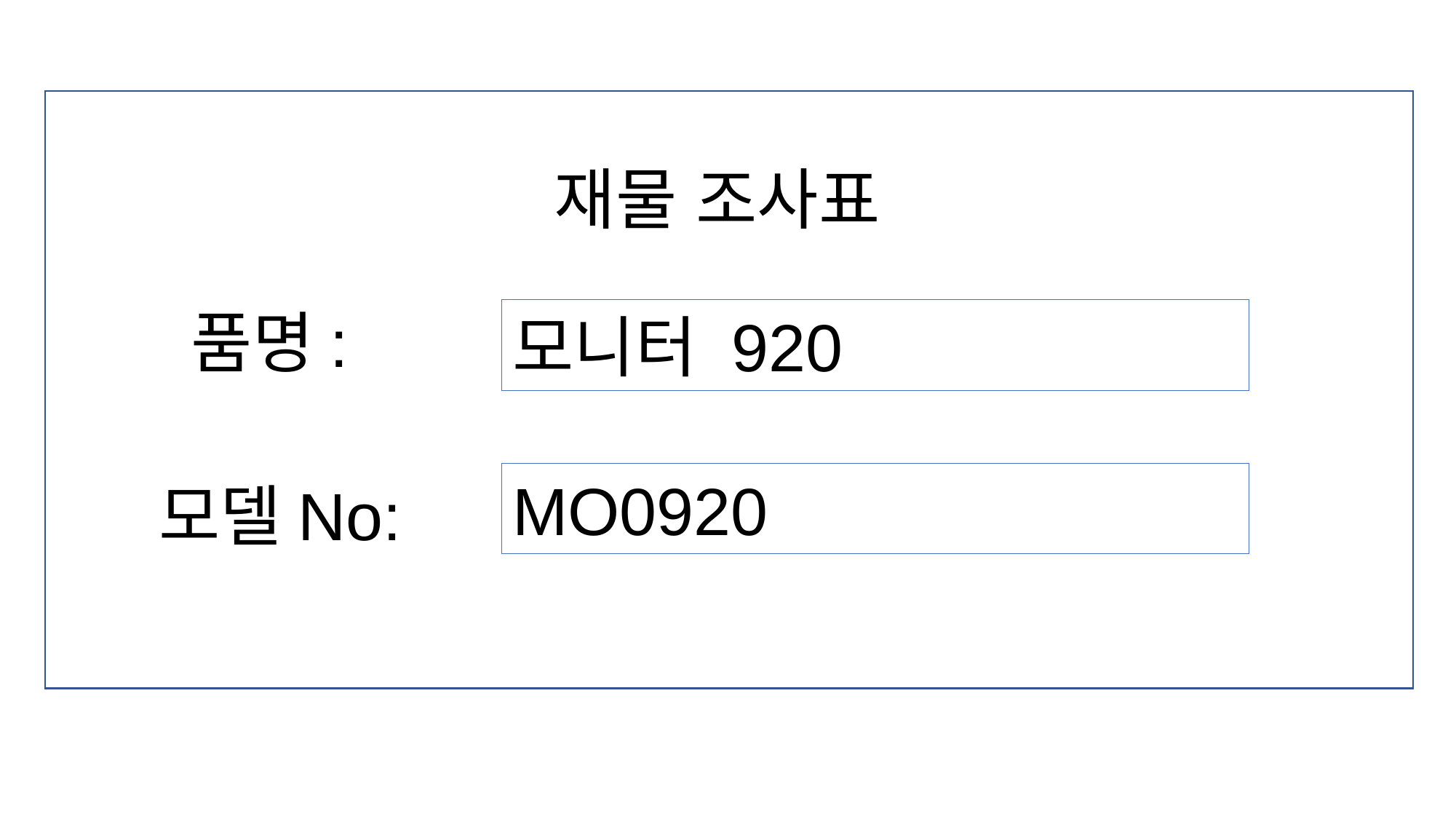

재물 조사표
품명:
모니터 920
MO0920
모델No: